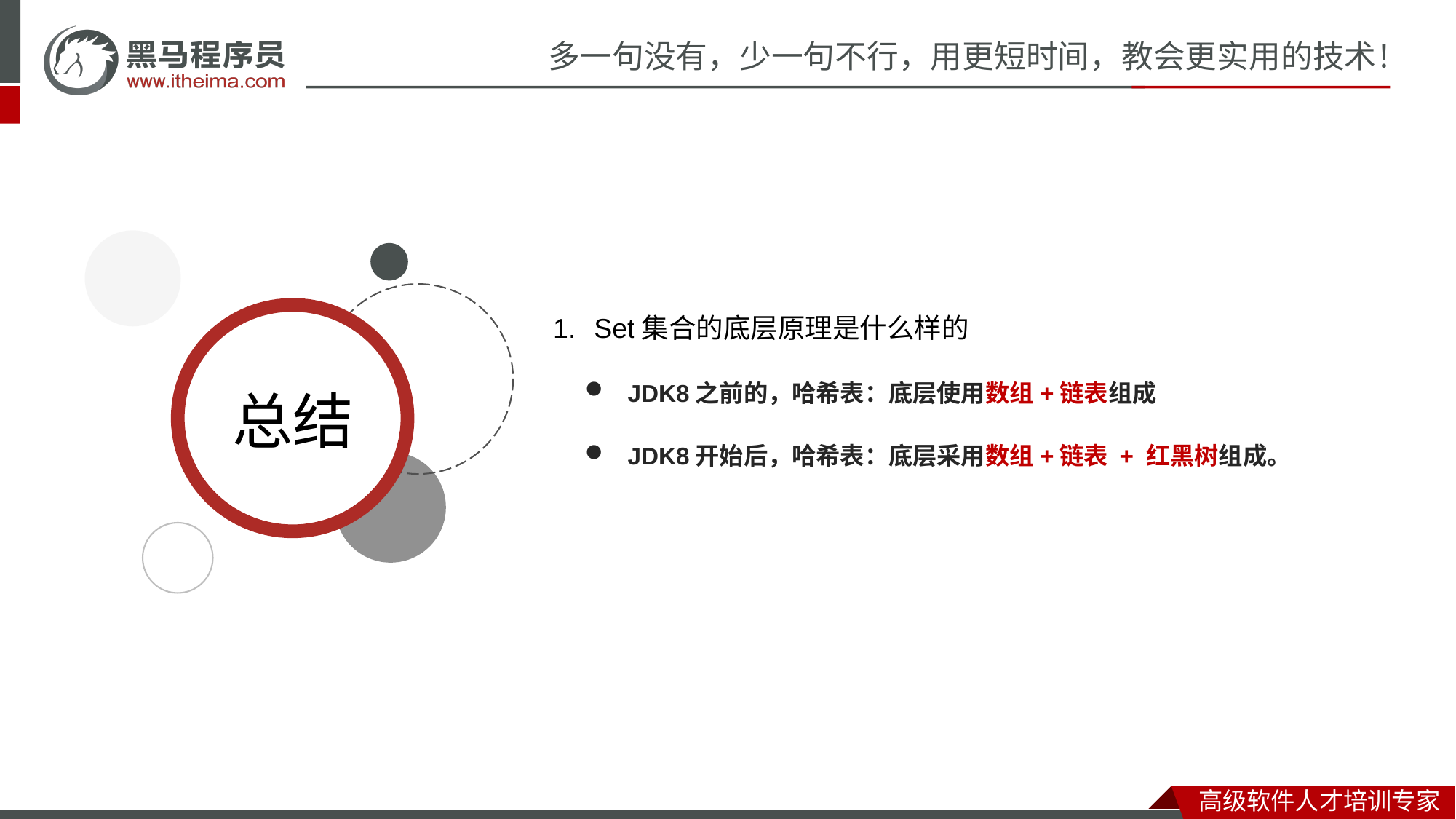

Set集合的底层原理是什么样的
JDK8之前的，哈希表：底层使用数组+链表组成
JDK8开始后，哈希表：底层采用数组+链表 + 红黑树组成。